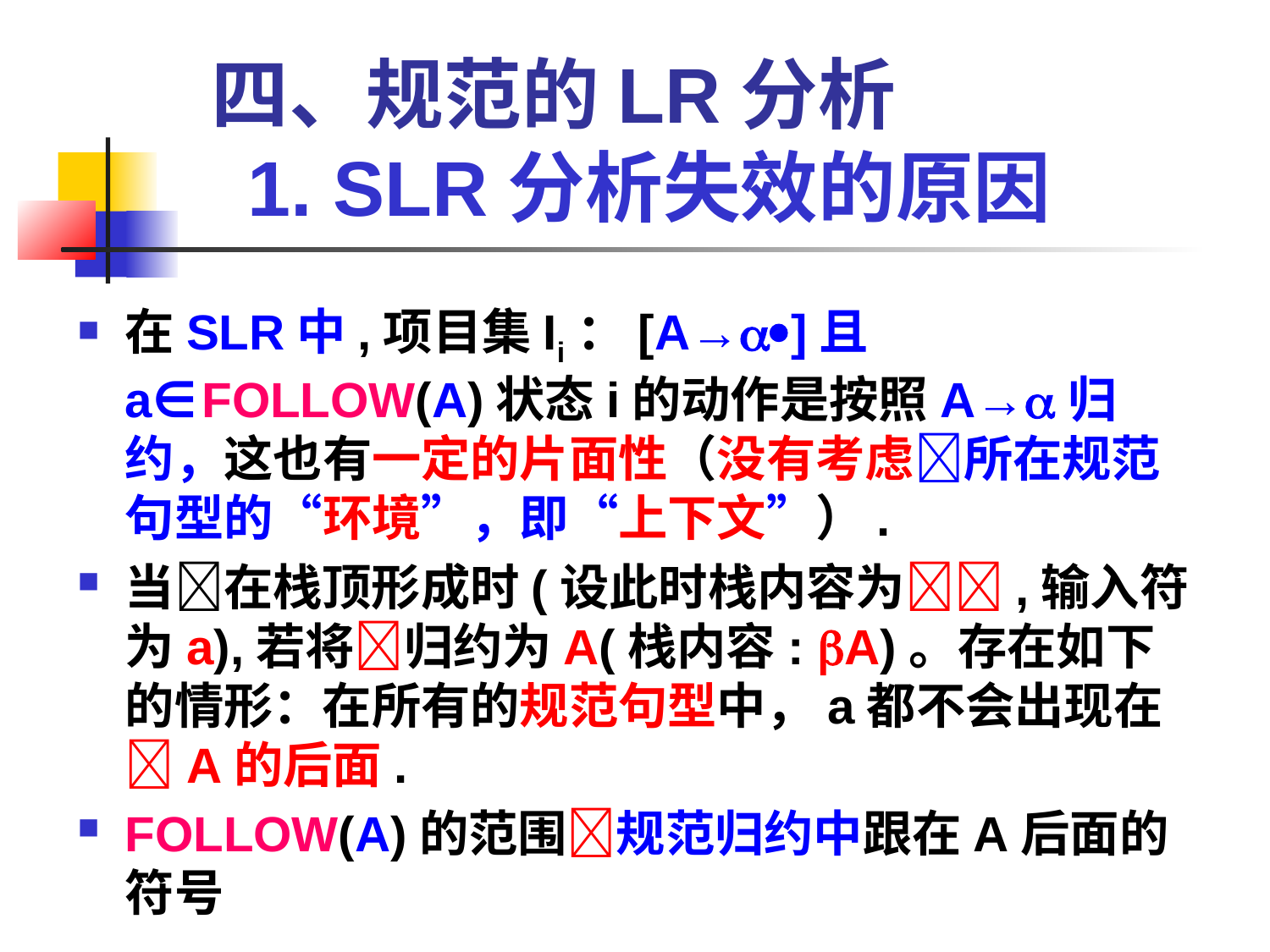

四、规范的LR分析
 1. SLR分析失效的原因
在SLR中,项目集Ii：[A→α•]且a∈FOLLOW(A)状态i的动作是按照A→α归约，这也有一定的片面性（没有考虑α所在规范句型的“环境”，即“上下文”）.
当α在栈顶形成时(设此时栈内容为βα,输入符为a),若将α归约为A(栈内容: βA)。存在如下的情形：在所有的规范句型中，a都不会出现在βA的后面.
FOLLOW(A)的范围≥规范归约中跟在A后面的符号